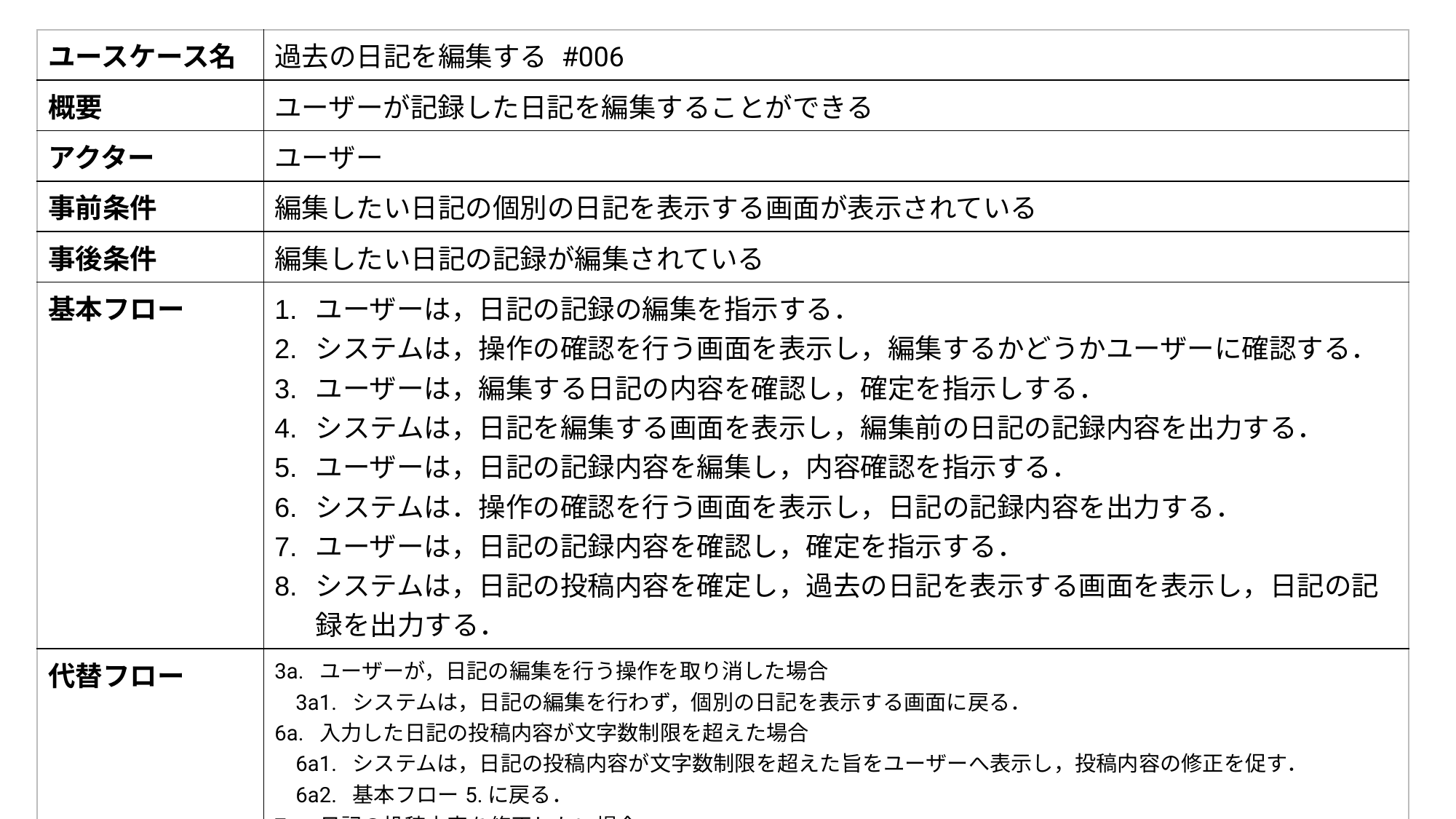

| ユースケース名 | 過去の日記を編集する #006 |
| --- | --- |
| 概要 | ユーザーが記録した日記を編集することができる |
| アクター | ユーザー |
| 事前条件 | 編集したい日記の個別の日記を表示する画面が表示されている |
| 事後条件 | 編集したい日記の記録が編集されている |
| 基本フロー | ユーザーは，日記の記録の編集を指示する． システムは，操作の確認を行う画面を表示し，編集するかどうかユーザーに確認する． ユーザーは，編集する日記の内容を確認し，確定を指示しする． システムは，日記を編集する画面を表示し，編集前の日記の記録内容を出力する． ユーザーは，日記の記録内容を編集し，内容確認を指示する． システムは．操作の確認を行う画面を表示し，日記の記録内容を出力する． ユーザーは，日記の記録内容を確認し，確定を指示する． システムは，日記の投稿内容を確定し，過去の日記を表示する画面を表示し，日記の記録を出力する． |
| 代替フロー | 3a. ユーザーが，日記の編集を行う操作を取り消した場合 3a1. システムは，日記の編集を行わず，個別の日記を表示する画面に戻る． 6a. 入力した日記の投稿内容が文字数制限を超えた場合 6a1. システムは，日記の投稿内容が文字数制限を超えた旨をユーザーへ表示し，投稿内容の修正を促す． 6a2. 基本フロー5.に戻る． 7a. 日記の投稿内容を修正したい場合 7a1. ユーザーは，修正を指示する． 7a2. システムは，日記を記録する入力画面を表示し，入力済みの日記の記録内容を出力． 7a3. 基本フロー5.にもどる． |